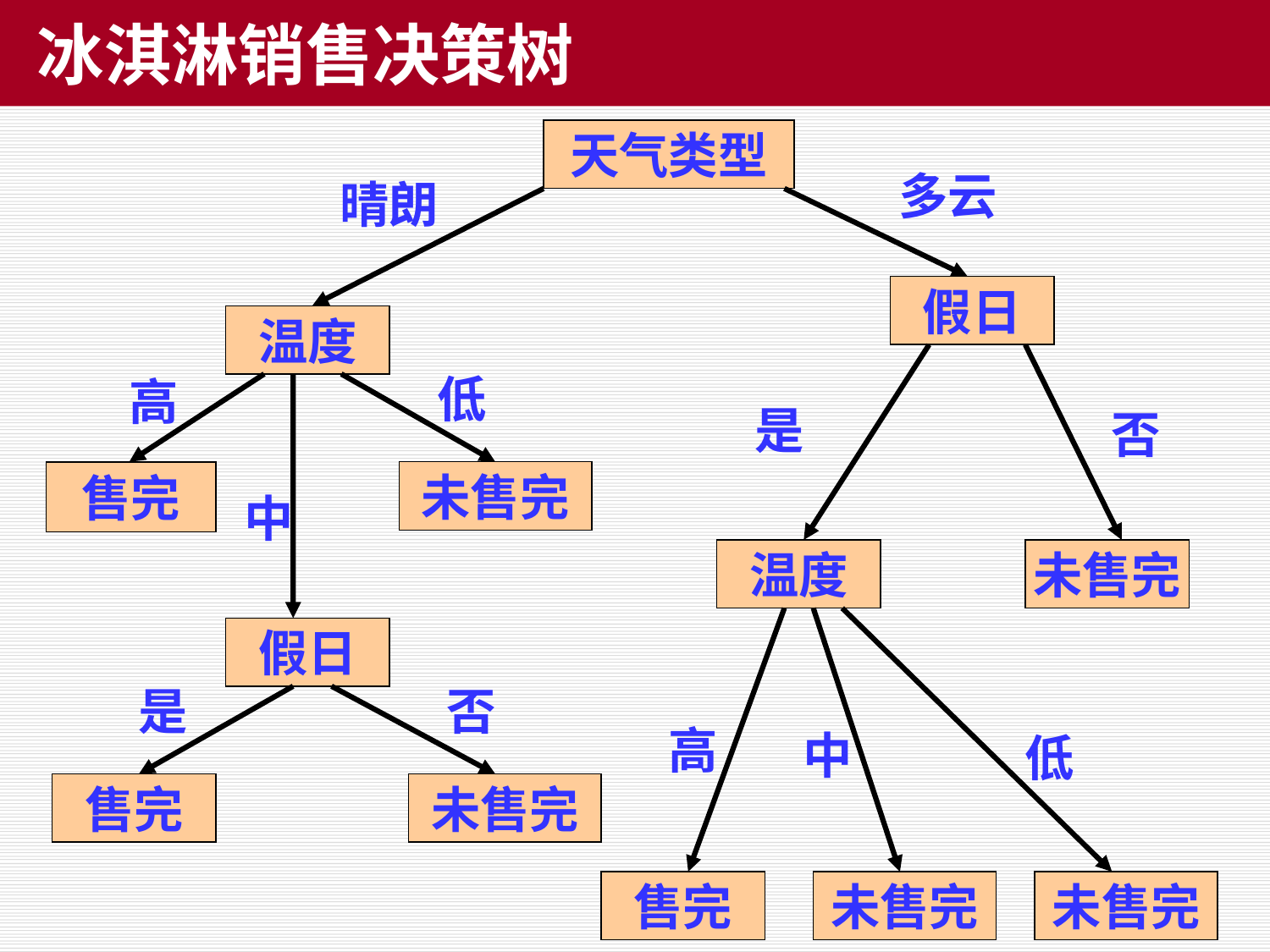

# 冰淇淋销售决策树
天气类型

假日
温度

未售完
温度
未售完

假日

售完
未售完
售完
未售完
未售完
多云
晴朗
低
高
是
否
中
是
否
高
中
低
售完